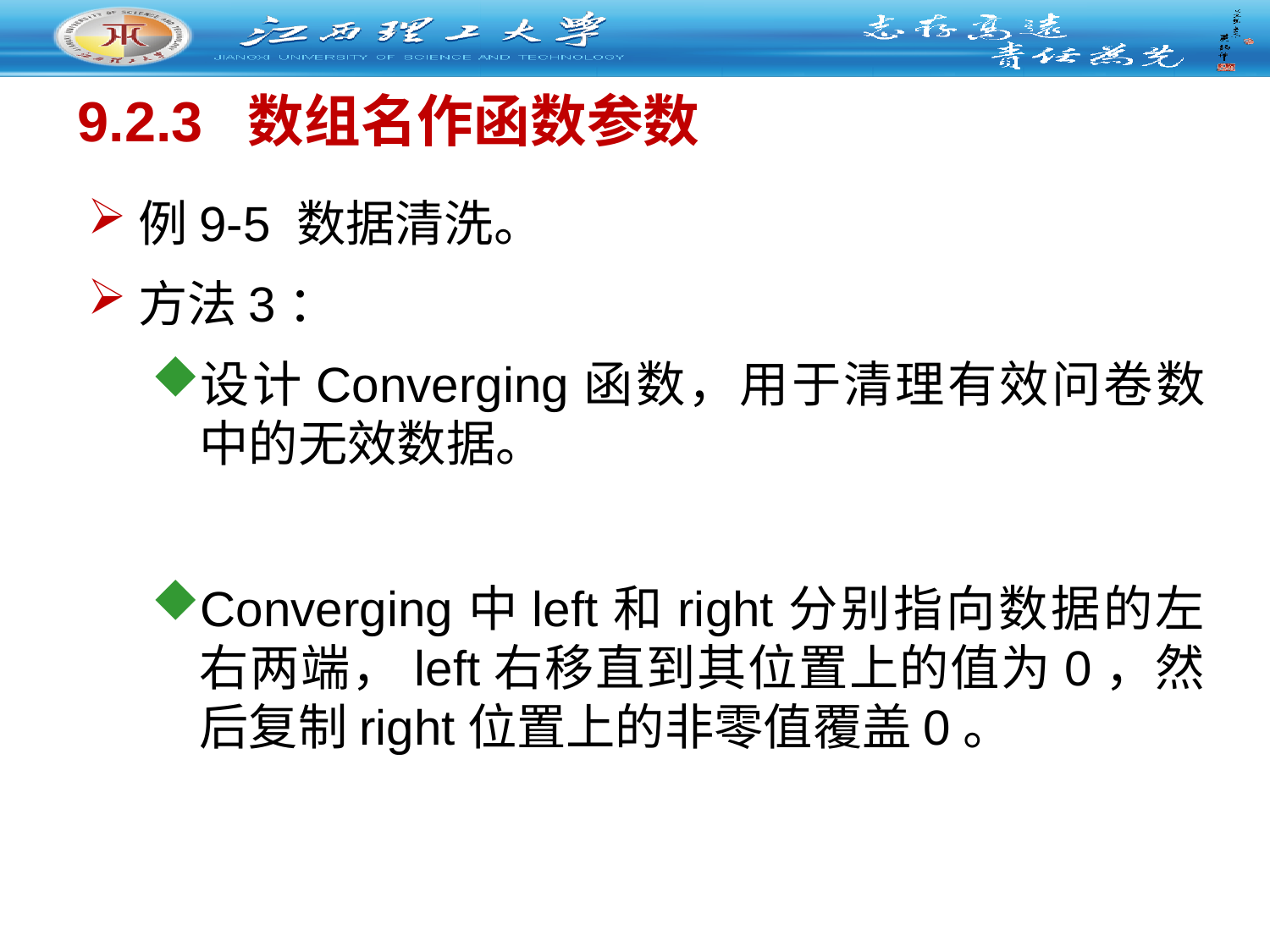

# 9.2.3  数组名作函数参数
例9-5 数据清洗。
方法3：
设计Converging函数，用于清理有效问卷数中的无效数据。

Converging中left和right分别指向数据的左右两端，left右移直到其位置上的值为0，然后复制right位置上的非零值覆盖0。